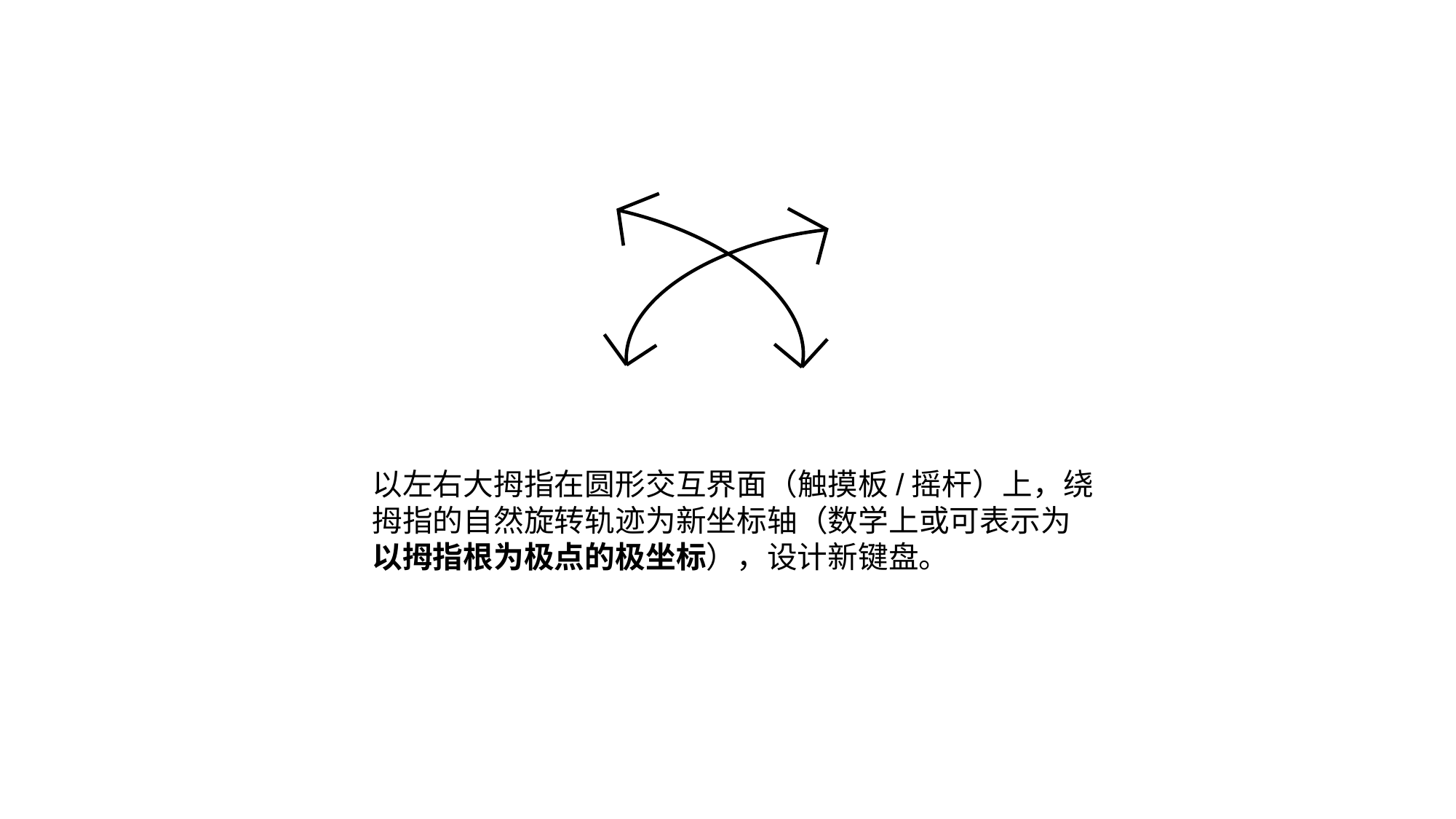

以左右大拇指在圆形交互界面（触摸板/摇杆）上，绕拇指的自然旋转轨迹为新坐标轴（数学上或可表示为以拇指根为极点的极坐标），设计新键盘。